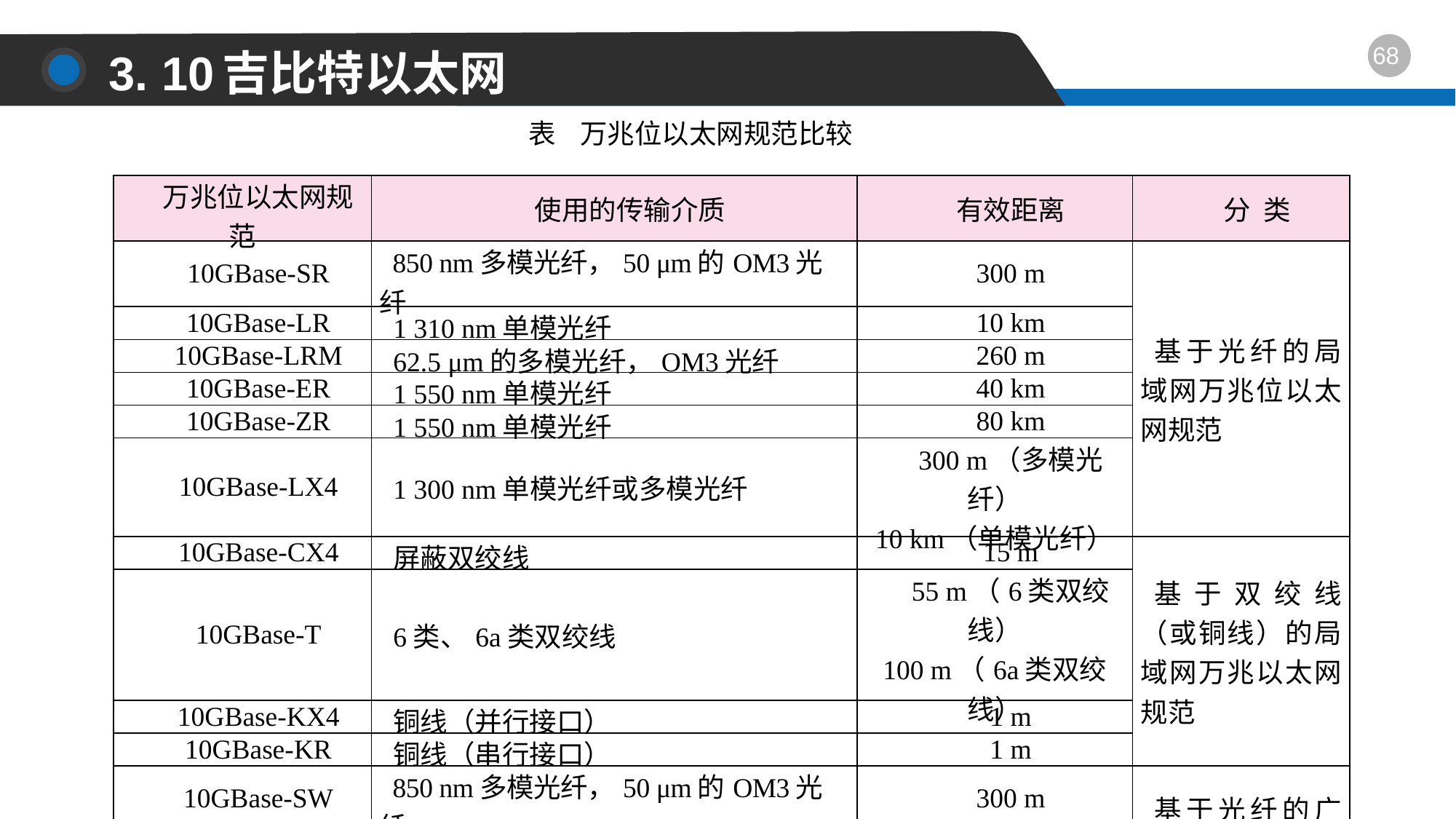

3. 10吉比特以太网
表    万兆位以太网规范比较
| 万兆位以太网规范 | 使用的传输介质 | 有效距离 | 分 类 |
| --- | --- | --- | --- |
| 10GBase-SR | 850 nm多模光纤，50 μm的OM3光纤 | 300 m | 基于光纤的局域网万兆位以太网规范 |
| 10GBase-LR | 1 310 nm单模光纤 | 10 km |  |
| 10GBase-LRM | 62.5 μm的多模光纤，OM3光纤 | 260 m |  |
| 10GBase-ER | 1 550 nm单模光纤 | 40 km |  |
| 10GBase-ZR | 1 550 nm单模光纤 | 80 km |  |
| 10GBase-LX4 | 1 300 nm单模光纤或多模光纤 | 300 m（多模光纤） 10 km（单模光纤） |  |
| 10GBase-CX4 | 屏蔽双绞线 | 15 m | 基于双绞线（或铜线）的局域网万兆以太网规范 |
| 10GBase-T | 6类、6a类双绞线 | 55 m（6类双绞线） 100 m（6a类双绞线） |  |
| 10GBase-KX4 | 铜线（并行接口） | 1 m |  |
| 10GBase-KR | 铜线（串行接口） | 1 m |  |
| 10GBase-SW | 850 nm多模光纤，50 μm的OM3光纤 | 300 m | 基于光纤的广域网万兆以太网规范 |
| 10GBase-LW | 1 310 nm单模光纤 | 10 km |  |
| 10GBase-EW | 1 550 nm单模光纤 | 40 km |  |
| 10GBase-ZW | 1 550 nm单模光纤 | 80 km |  |